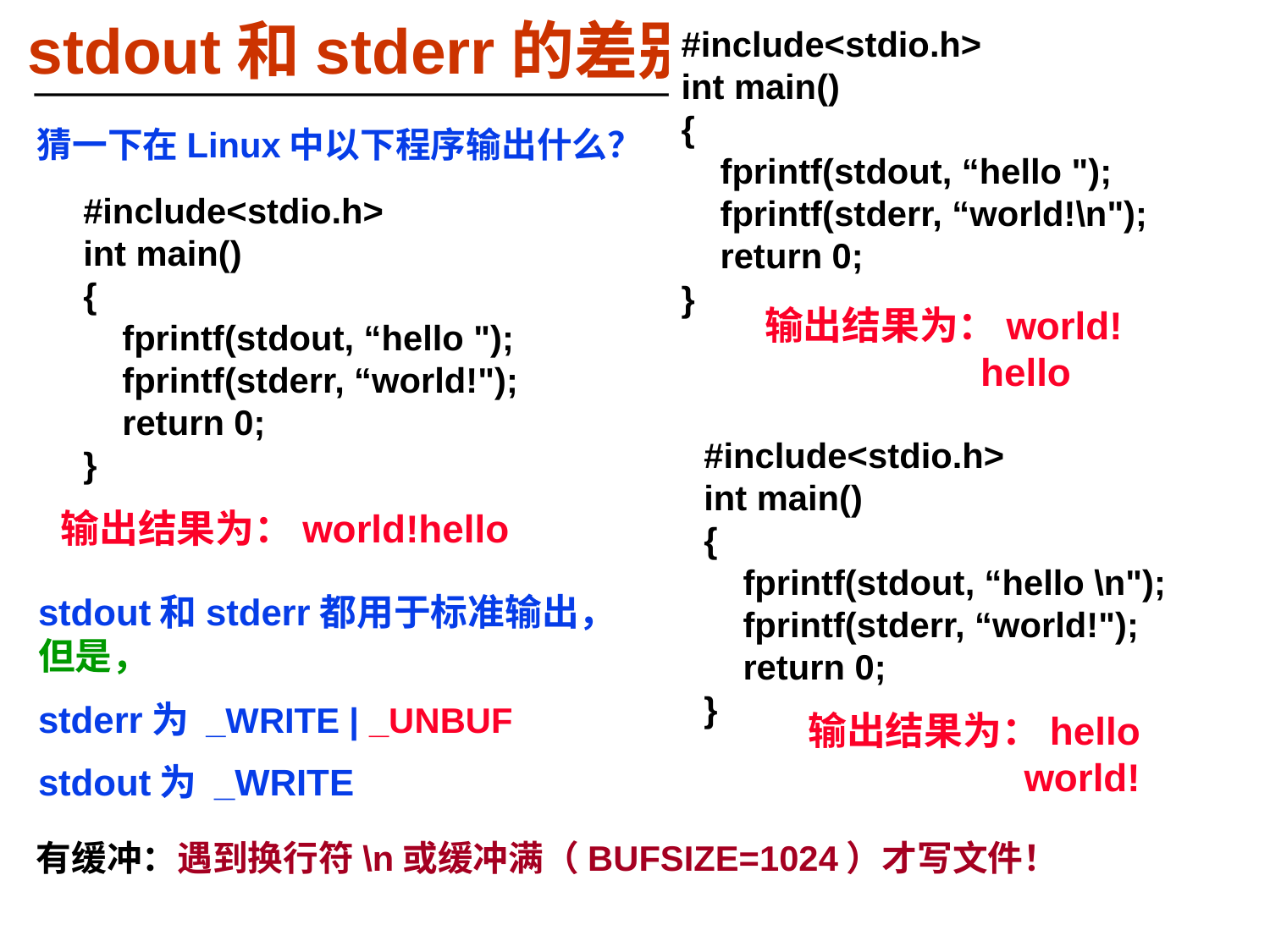

#include<stdio.h>
int main()
{
    fprintf(stdout, “hello ");
    fprintf(stderr, “world!\n");
    return 0;
}
# stdout和stderr的差别
猜一下在Linux中以下程序输出什么？
#include<stdio.h>
int main()
{
    fprintf(stdout, “hello ");
    fprintf(stderr, “world!");
    return 0;
}
输出结果为：world!
                    hello
#include<stdio.h>
int main()
{
    fprintf(stdout, “hello \n");
    fprintf(stderr, “world!");
    return 0;
}
输出结果为：world!hello
stdout和stderr都用于标准输出，但是，
stderr为 _WRITE | _UNBUF
stdout为 _WRITE
输出结果为：hello
                    world!
有缓冲：遇到换行符\n或缓冲满（BUFSIZE=1024）才写文件！